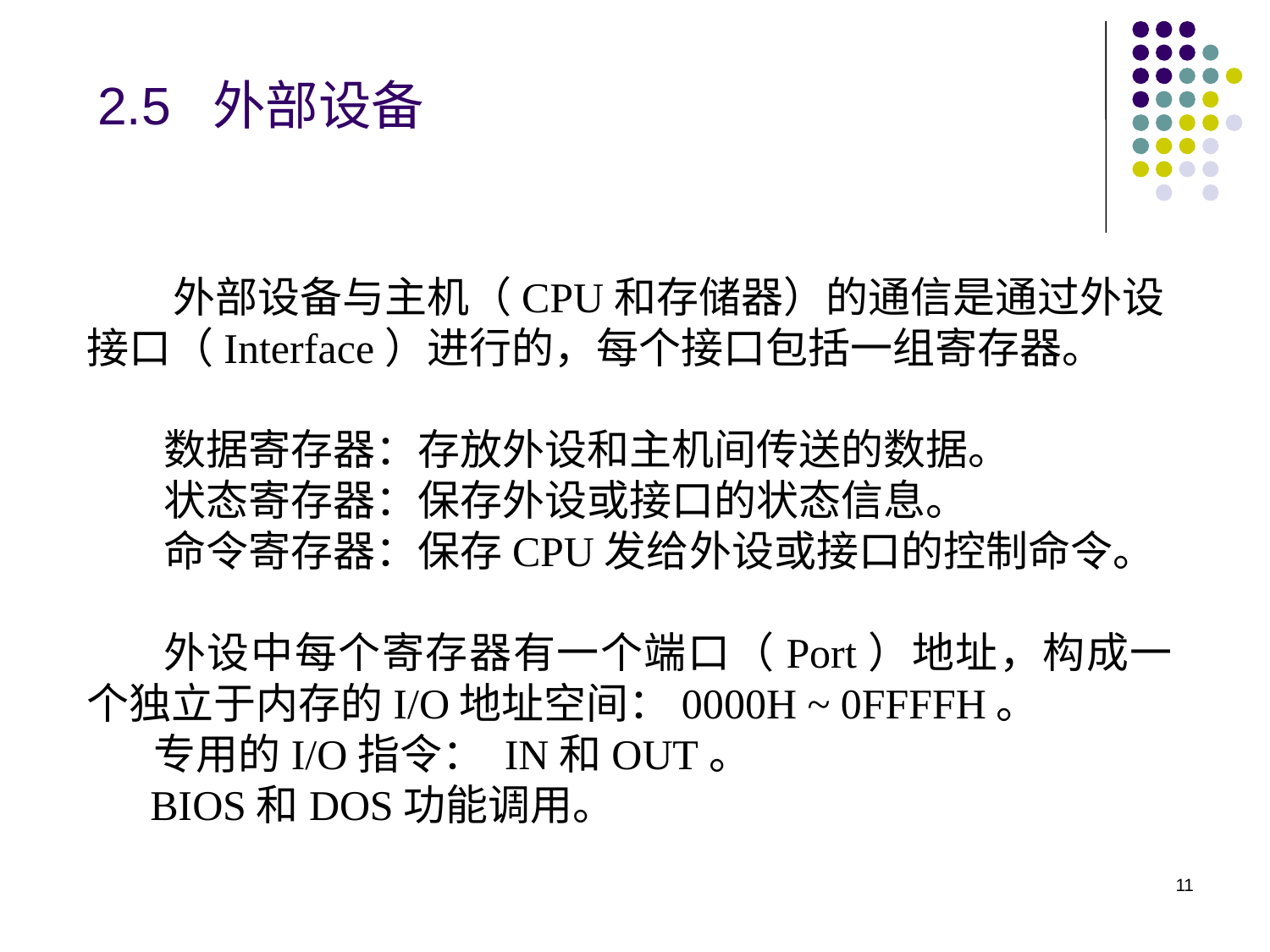

# 2.5  外部设备
        外部设备与主机（CPU和存储器）的通信是通过外设
接口（Interface）进行的，每个接口包括一组寄存器。

       数据寄存器：存放外设和主机间传送的数据。
       状态寄存器：保存外设或接口的状态信息。
       命令寄存器：保存CPU发给外设或接口的控制命令。

      外设中每个寄存器有一个端口（Port）地址，构成一个独立于内存的I/O地址空间：0000H ~ 0FFFFH。
      专用的I/O指令： IN和OUT。
      BIOS和DOS功能调用。
11